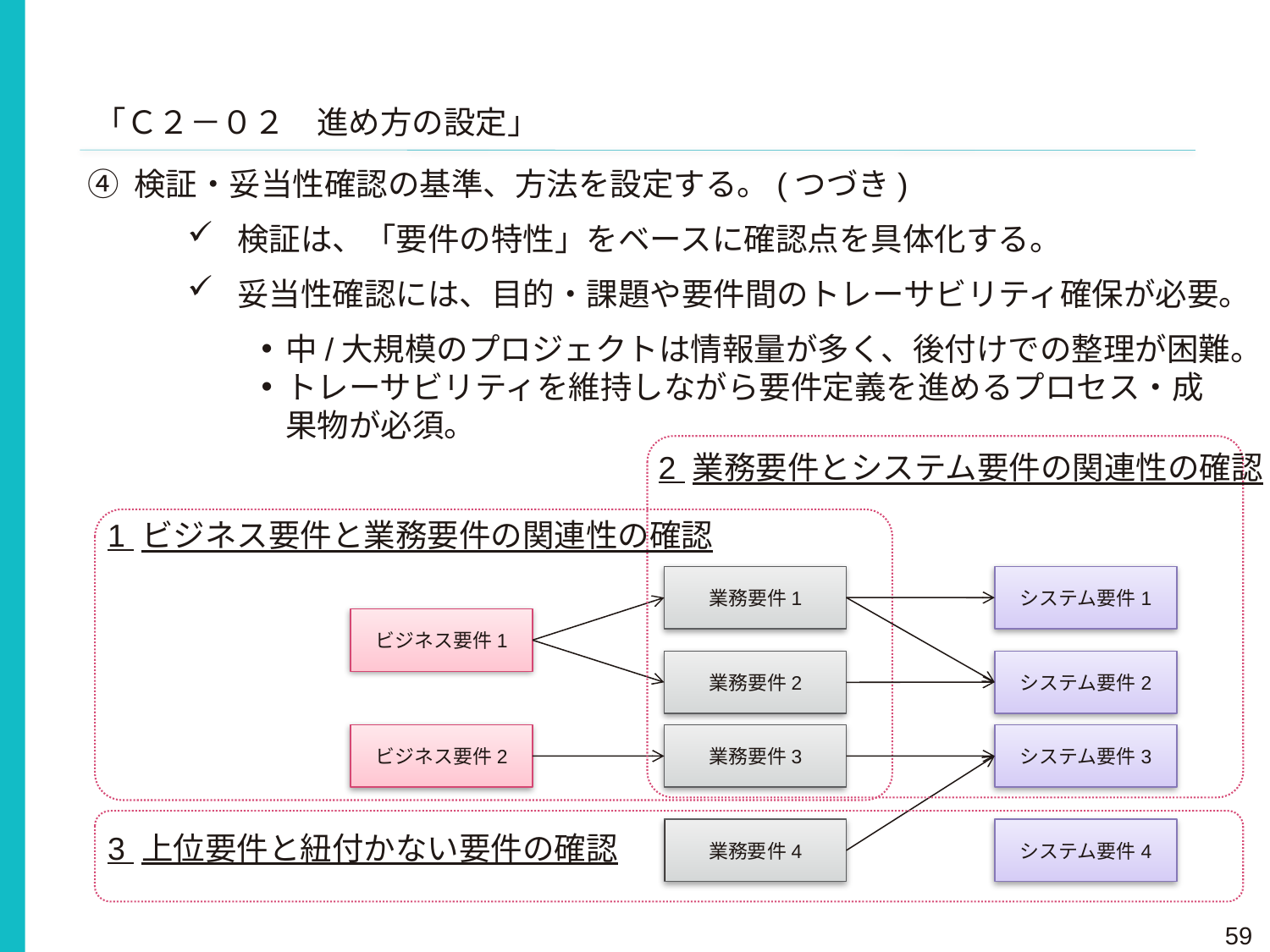

「Ｃ２－０２　進め方の設定」
④ 検証・妥当性確認の基準、方法を設定する。(つづき)

検証は、「要件の特性」をベースに確認点を具体化する。

妥当性確認には、目的・課題や要件間のトレーサビリティ確保が必要。

中/大規模のプロジェクトは情報量が多く、後付けでの整理が困難。
トレーサビリティを維持しながら要件定義を進めるプロセス・成果物が必須。

2 業務要件とシステム要件の関連性の確認

1 ビジネス要件と業務要件の関連性の確認
業務要件1
システム要件1
ビジネス要件1
システム要件2
業務要件2
ビジネス要件2
システム要件3
業務要件3

業務要件4
システム要件4
3 上位要件と紐付かない要件の確認
59